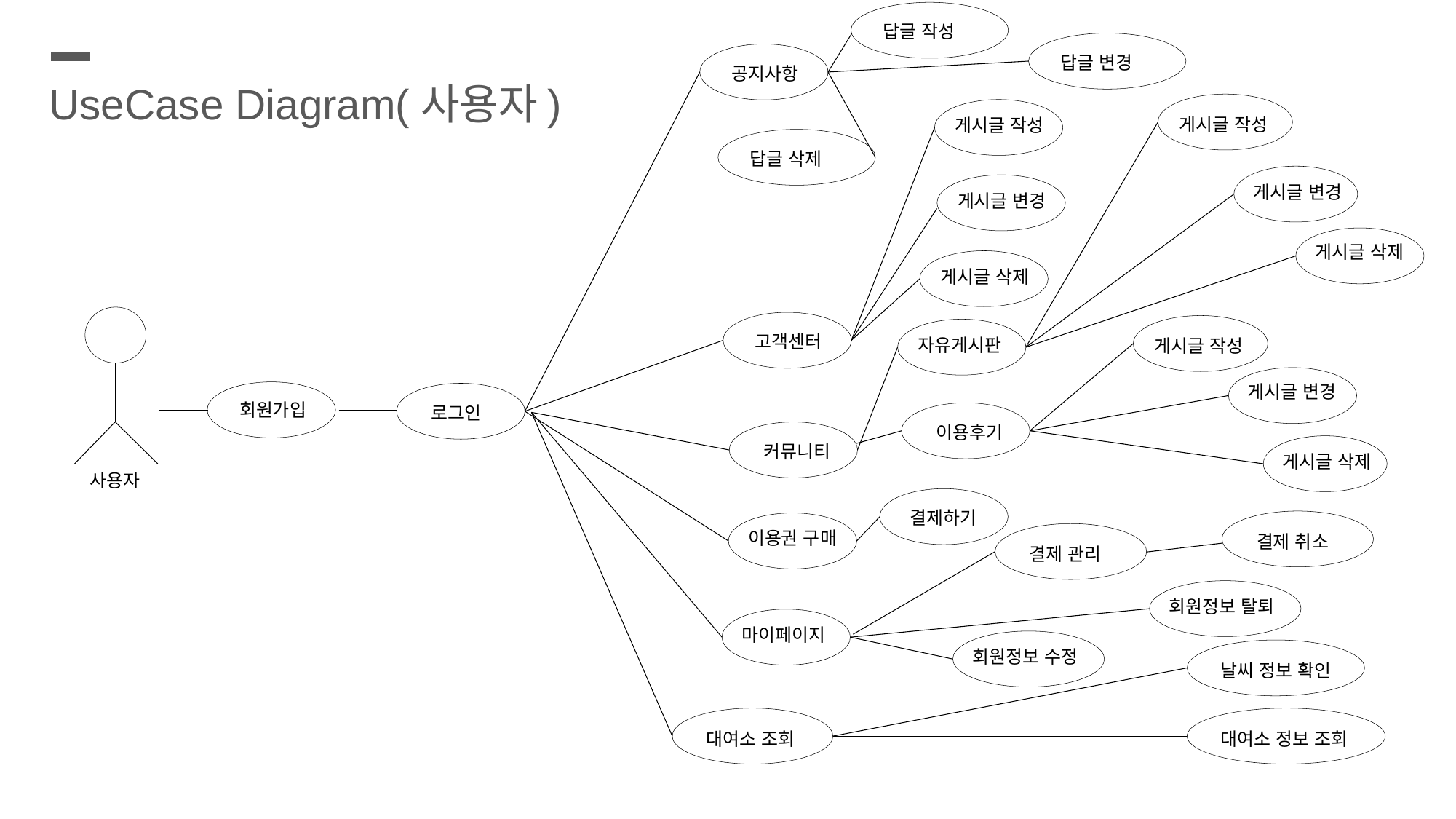

답글 작성

답글 변경

공지사항
UseCase Diagram(사용자)

게시글 작성
게시글 작성

답글 삭제

게시글 변경
게시글 변경

게시글 삭제

게시글 삭제

고객센터

게시글 작성

자유게시판

게시글 변경

회원가입
로그인

이용후기

커뮤니티

게시글 삭제
사용자

결제하기

결제 취소

이용권 구매

결제 관리

회원정보 탈퇴

마이페이지

회원정보 수정

날씨 정보 확인

대여소 조회
대여소 정보 조회